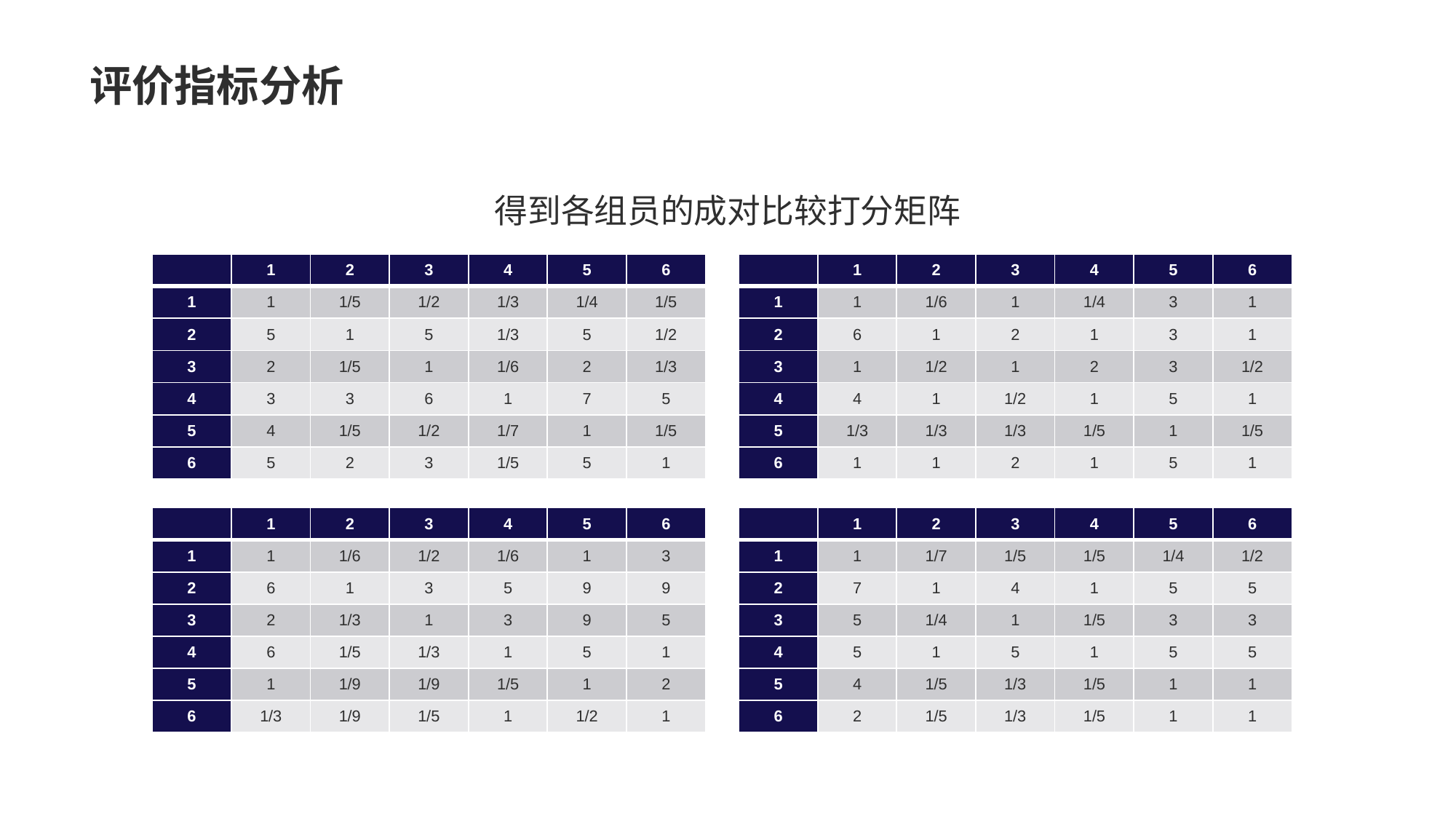

# 评价指标分析
得到各组员的成对比较打分矩阵
|  | 1 | 2 | 3 | 4 | 5 | 6 |
| --- | --- | --- | --- | --- | --- | --- |
| 1 | 1 | 1/5 | 1/2 | 1/3 | 1/4 | 1/5 |
| 2 | 5 | 1 | 5 | 1/3 | 5 | 1/2 |
| 3 | 2 | 1/5 | 1 | 1/6 | 2 | 1/3 |
| 4 | 3 | 3 | 6 | 1 | 7 | 5 |
| 5 | 4 | 1/5 | 1/2 | 1/7 | 1 | 1/5 |
| 6 | 5 | 2 | 3 | 1/5 | 5 | 1 |
|  | 1 | 2 | 3 | 4 | 5 | 6 |
| --- | --- | --- | --- | --- | --- | --- |
| 1 | 1 | 1/6 | 1 | 1/4 | 3 | 1 |
| 2 | 6 | 1 | 2 | 1 | 3 | 1 |
| 3 | 1 | 1/2 | 1 | 2 | 3 | 1/2 |
| 4 | 4 | 1 | 1/2 | 1 | 5 | 1 |
| 5 | 1/3 | 1/3 | 1/3 | 1/5 | 1 | 1/5 |
| 6 | 1 | 1 | 2 | 1 | 5 | 1 |
|  | 1 | 2 | 3 | 4 | 5 | 6 |
| --- | --- | --- | --- | --- | --- | --- |
| 1 | 1 | 1/7 | 1/5 | 1/5 | 1/4 | 1/2 |
| 2 | 7 | 1 | 4 | 1 | 5 | 5 |
| 3 | 5 | 1/4 | 1 | 1/5 | 3 | 3 |
| 4 | 5 | 1 | 5 | 1 | 5 | 5 |
| 5 | 4 | 1/5 | 1/3 | 1/5 | 1 | 1 |
| 6 | 2 | 1/5 | 1/3 | 1/5 | 1 | 1 |
|  | 1 | 2 | 3 | 4 | 5 | 6 |
| --- | --- | --- | --- | --- | --- | --- |
| 1 | 1 | 1/6 | 1/2 | 1/6 | 1 | 3 |
| 2 | 6 | 1 | 3 | 5 | 9 | 9 |
| 3 | 2 | 1/3 | 1 | 3 | 9 | 5 |
| 4 | 6 | 1/5 | 1/3 | 1 | 5 | 1 |
| 5 | 1 | 1/9 | 1/9 | 1/5 | 1 | 2 |
| 6 | 1/3 | 1/9 | 1/5 | 1 | 1/2 | 1 |